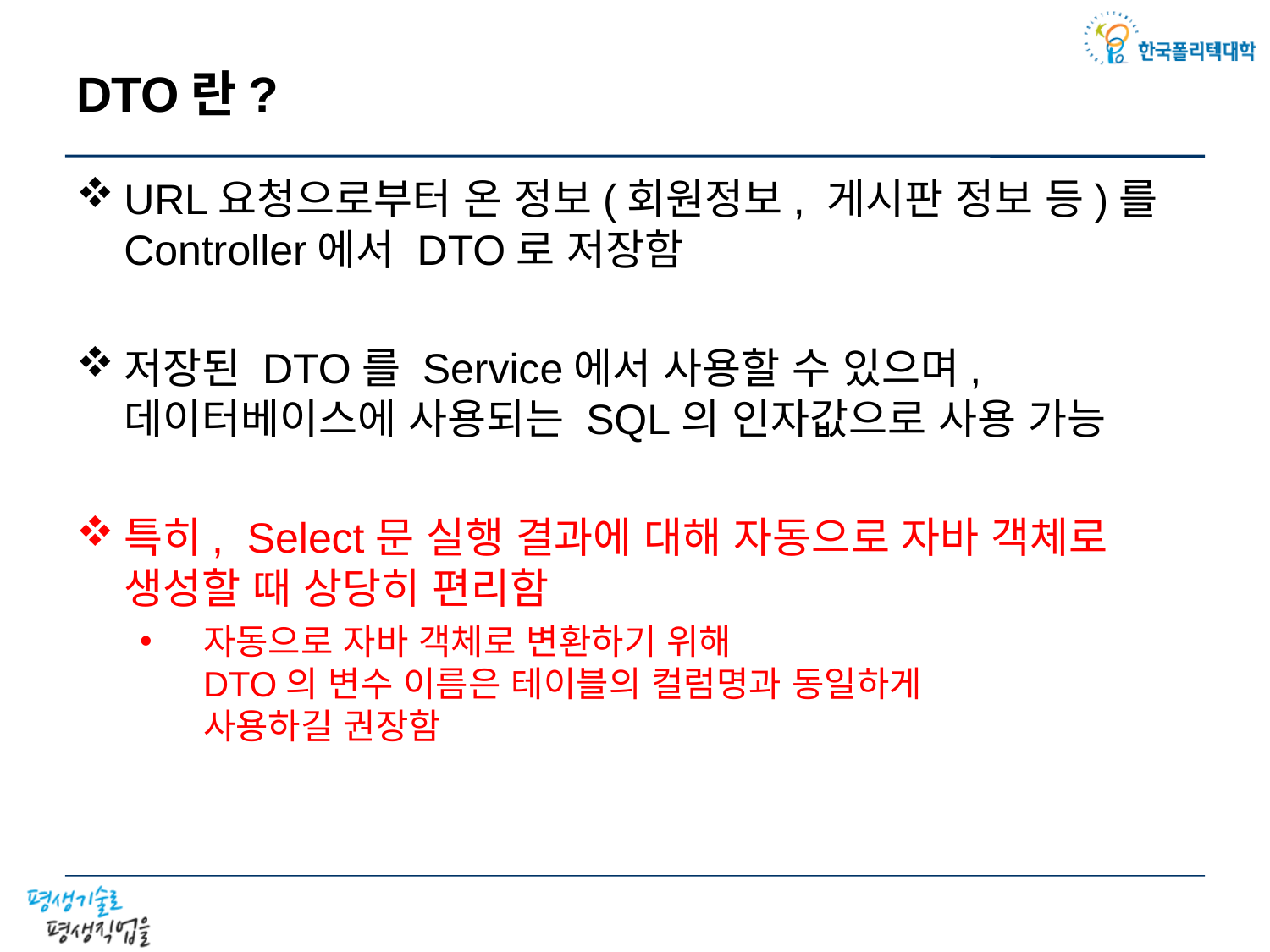

# DTO란?
URL요청으로부터 온 정보(회원정보, 게시판 정보 등)를 Controller에서 DTO로 저장함

저장된 DTO를 Service에서 사용할 수 있으며,
데이터베이스에 사용되는 SQL의 인자값으로 사용 가능

특히,  Select문 실행 결과에 대해 자동으로 자바 객체로 생성할 때 상당히 편리함
자동으로 자바 객체로 변환하기 위해
DTO의 변수 이름은 테이블의 컬럼명과 동일하게
사용하길 권장함